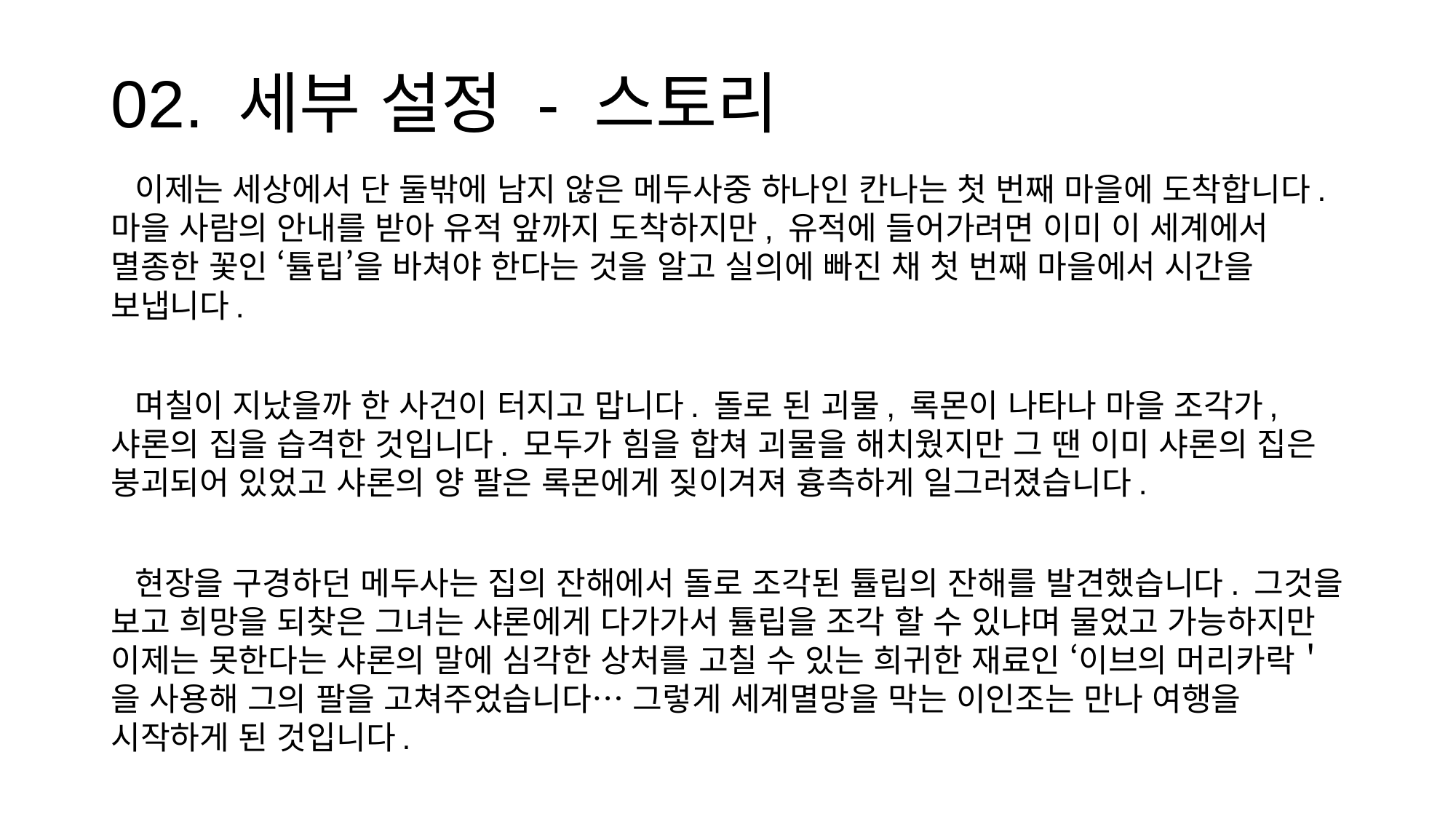

# 02. 세부 설정 - 스토리
  이제는 세상에서 단 둘밖에 남지 않은 메두사중 하나인 칸나는 첫 번째 마을에 도착합니다. 마을 사람의 안내를 받아 유적 앞까지 도착하지만, 유적에 들어가려면 이미 이 세계에서 멸종한 꽃인 ‘튤립’을 바쳐야 한다는 것을 알고 실의에 빠진 채 첫 번째 마을에서 시간을 보냅니다.

  며칠이 지났을까 한 사건이 터지고 맙니다. 돌로 된 괴물, 록몬이 나타나 마을 조각가, 샤론의 집을 습격한 것입니다. 모두가 힘을 합쳐 괴물을 해치웠지만 그 땐 이미 샤론의 집은 붕괴되어 있었고 샤론의 양 팔은 록몬에게 짖이겨져 흉측하게 일그러졌습니다.

  현장을 구경하던 메두사는 집의 잔해에서 돌로 조각된 튤립의 잔해를 발견했습니다. 그것을 보고 희망을 되찾은 그녀는 샤론에게 다가가서 튤립을 조각 할 수 있냐며 물었고 가능하지만 이제는 못한다는 샤론의 말에 심각한 상처를 고칠 수 있는 희귀한 재료인 ‘이브의 머리카락＇을 사용해 그의 팔을 고쳐주었습니다… 그렇게 세계멸망을 막는 이인조는 만나 여행을 시작하게 된 것입니다.